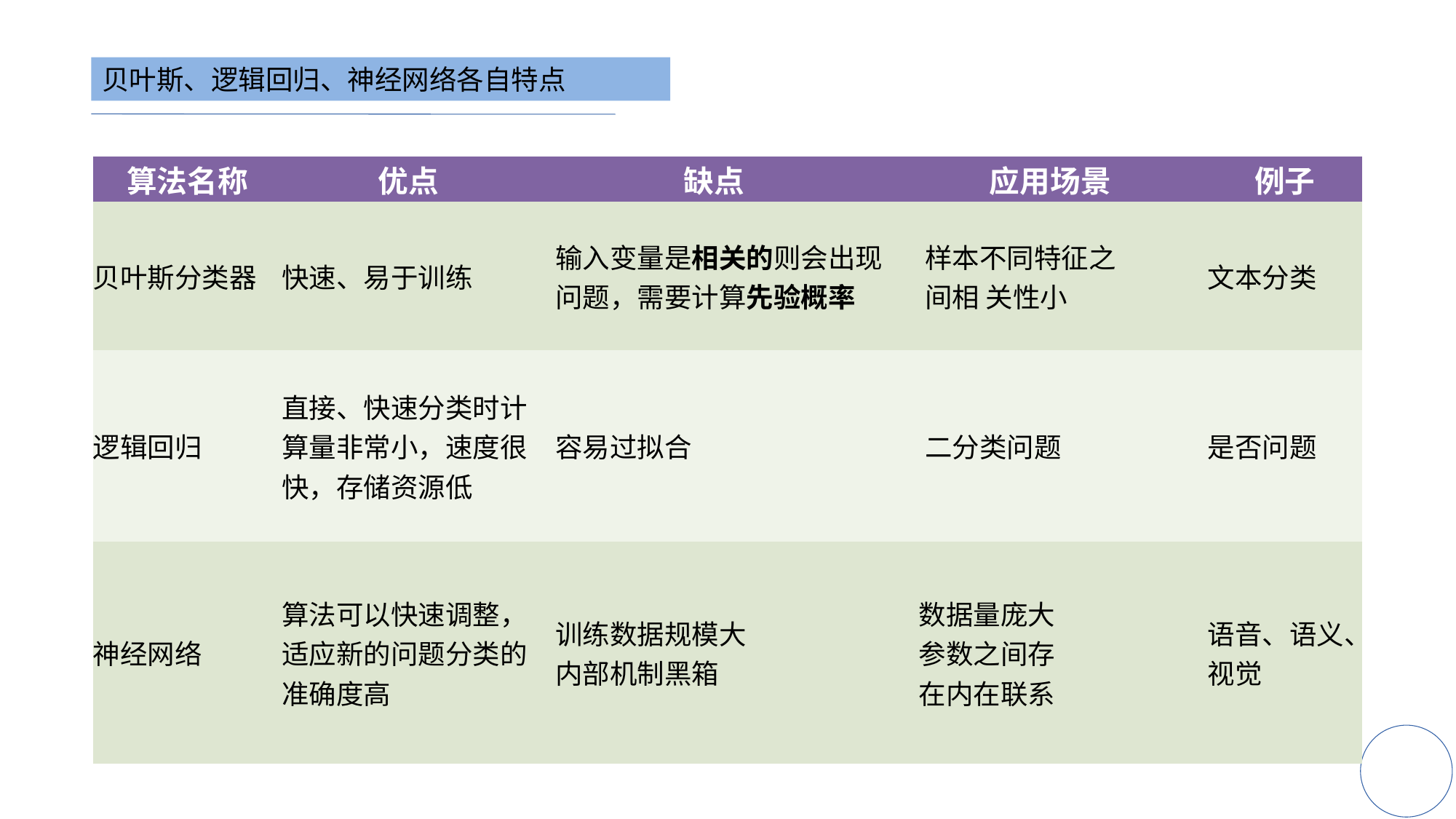

贝叶斯、逻辑回归、神经网络各自特点
| 算法名称 | 优点 | 缺点 | 应用场景 | 例子 |
| --- | --- | --- | --- | --- |
| 贝叶斯分类器 | 快速、易于训练 | 输入变量是相关的则会出现 问题，需要计算先验概率 | 样本不同特征之 间相 关性小 | 文本分类 |
| 逻辑回归 | 直接、快速分类时计算量非常小，速度很快，存储资源低 | 容易过拟合 | 二分类问题 | 是否问题 |
| 神经网络 | 算法可以快速调整，适应新的问题分类的准确度高 | 训练数据规模大 内部机制黑箱 | 数据量庞大 参数之间存 在内在联系 | 语音、语义、视觉 |
部门：研发部